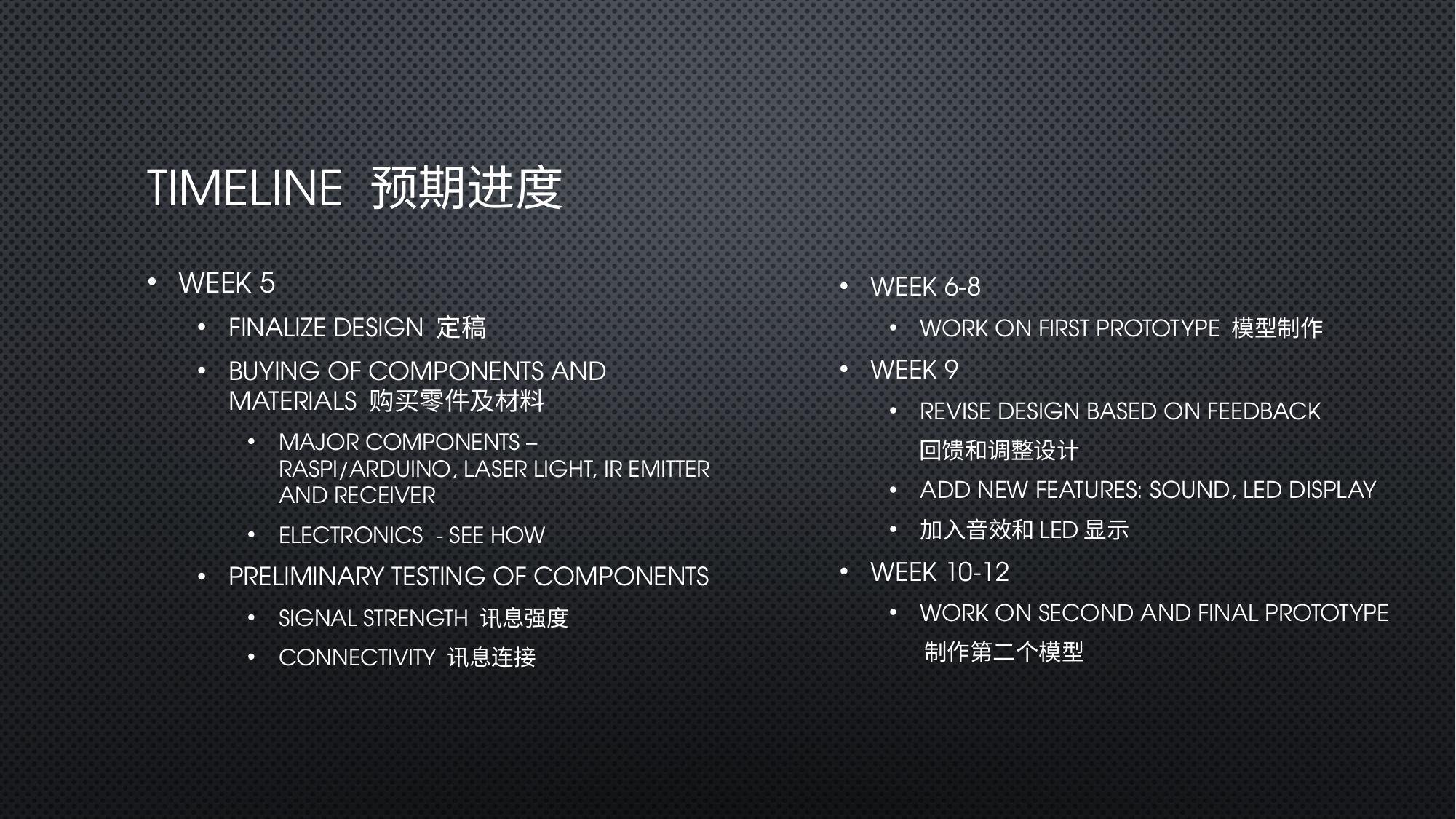

# Timeline 预期进度
Week 5
Finalize design 定稿
Buying of components and materials 购买零件及材料
Major components – RASPI/Arduino, Laser light, IR emitter and receiver
Electronics  - see how
preliminary testing of components
signal strength 讯息强度
Connectivity 讯息连接
Week 6-8
work on first prototype 模型制作
week 9
revise design based on feedback
     回馈和调整设计
Add new features: sound, LED display
加入音效和LED显示
week 10-12
work on Second and Final prototype
      制作第二个模型